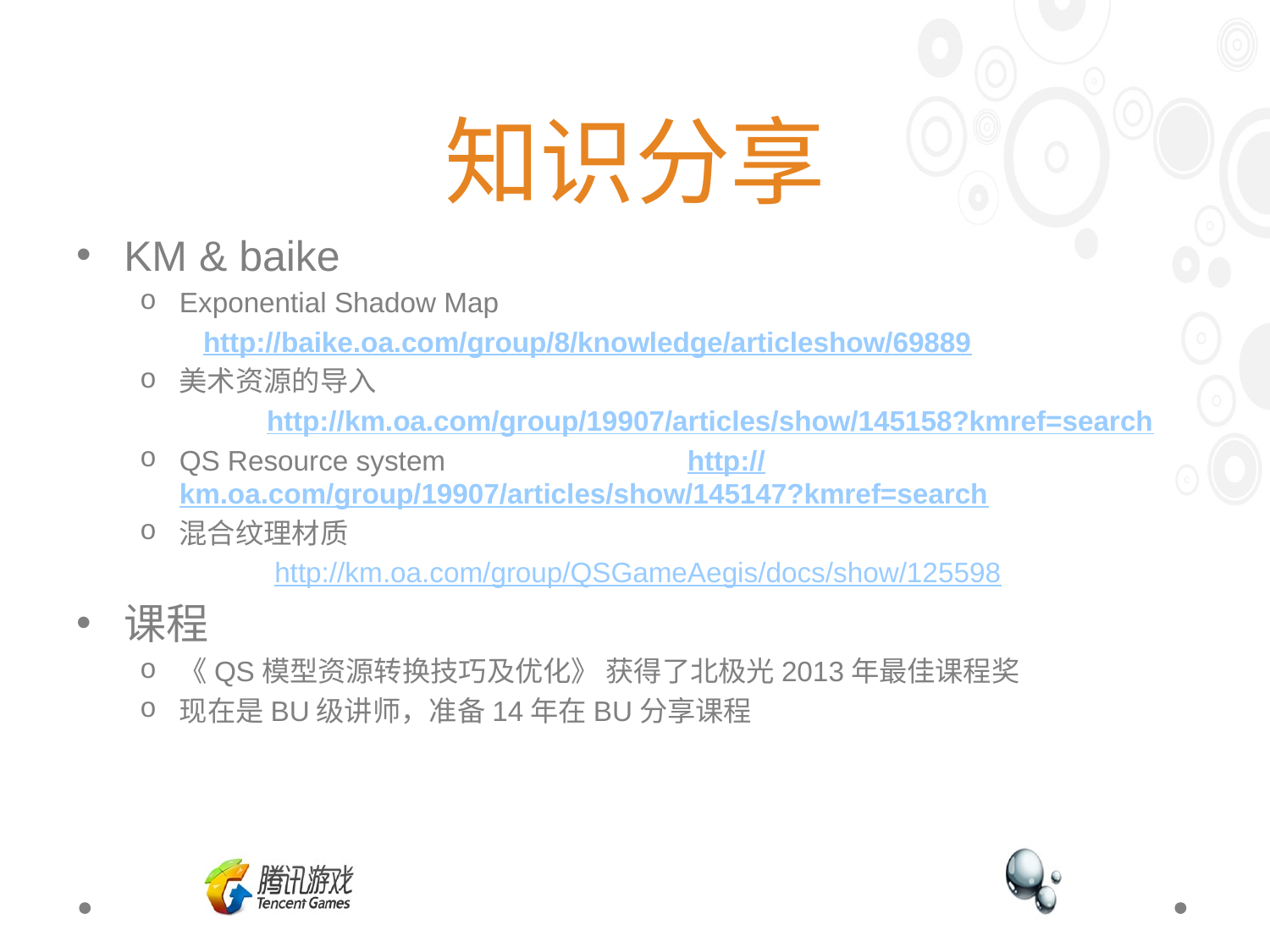

# 知识分享
KM & baike
Exponential Shadow Map
http://baike.oa.com/group/8/knowledge/articleshow/69889
美术资源的导入
	http://km.oa.com/group/19907/articles/show/145158?kmref=search
QS Resource system	 	http://km.oa.com/group/19907/articles/show/145147?kmref=search
混合纹理材质
	 http://km.oa.com/group/QSGameAegis/docs/show/125598
课程
《QS模型资源转换技巧及优化》 获得了北极光2013年最佳课程奖
现在是BU级讲师，准备14年在BU分享课程